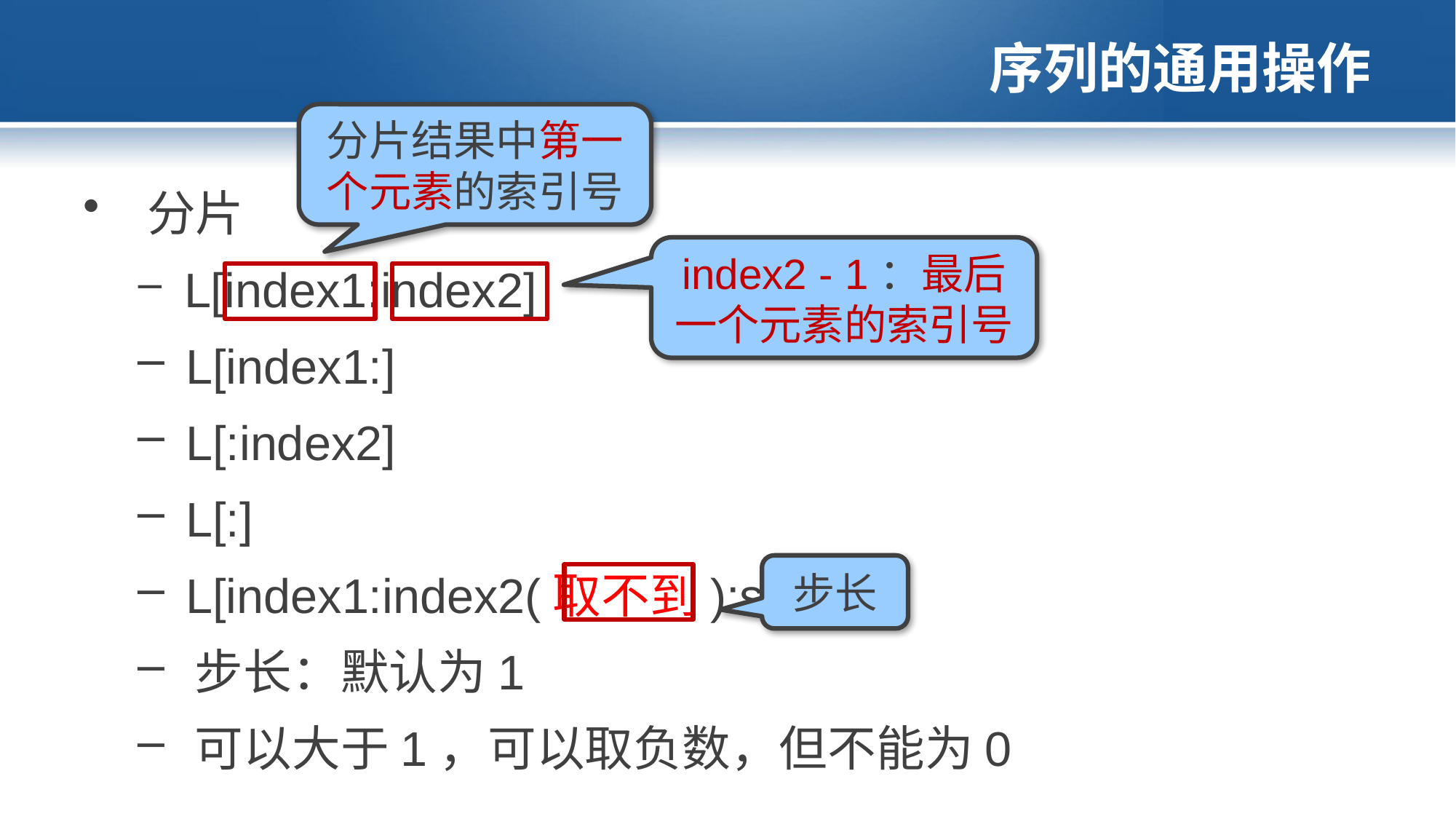

# 序列的通用操作
分片结果中第一个元素的索引号
 分片
 L[index1:index2]
 L[index1:]
 L[:index2]
 L[:]
 L[index1:index2(取不到):stride]
 步长：默认为1
 可以大于1，可以取负数，但不能为0
index2 - 1：最后一个元素的索引号

步长